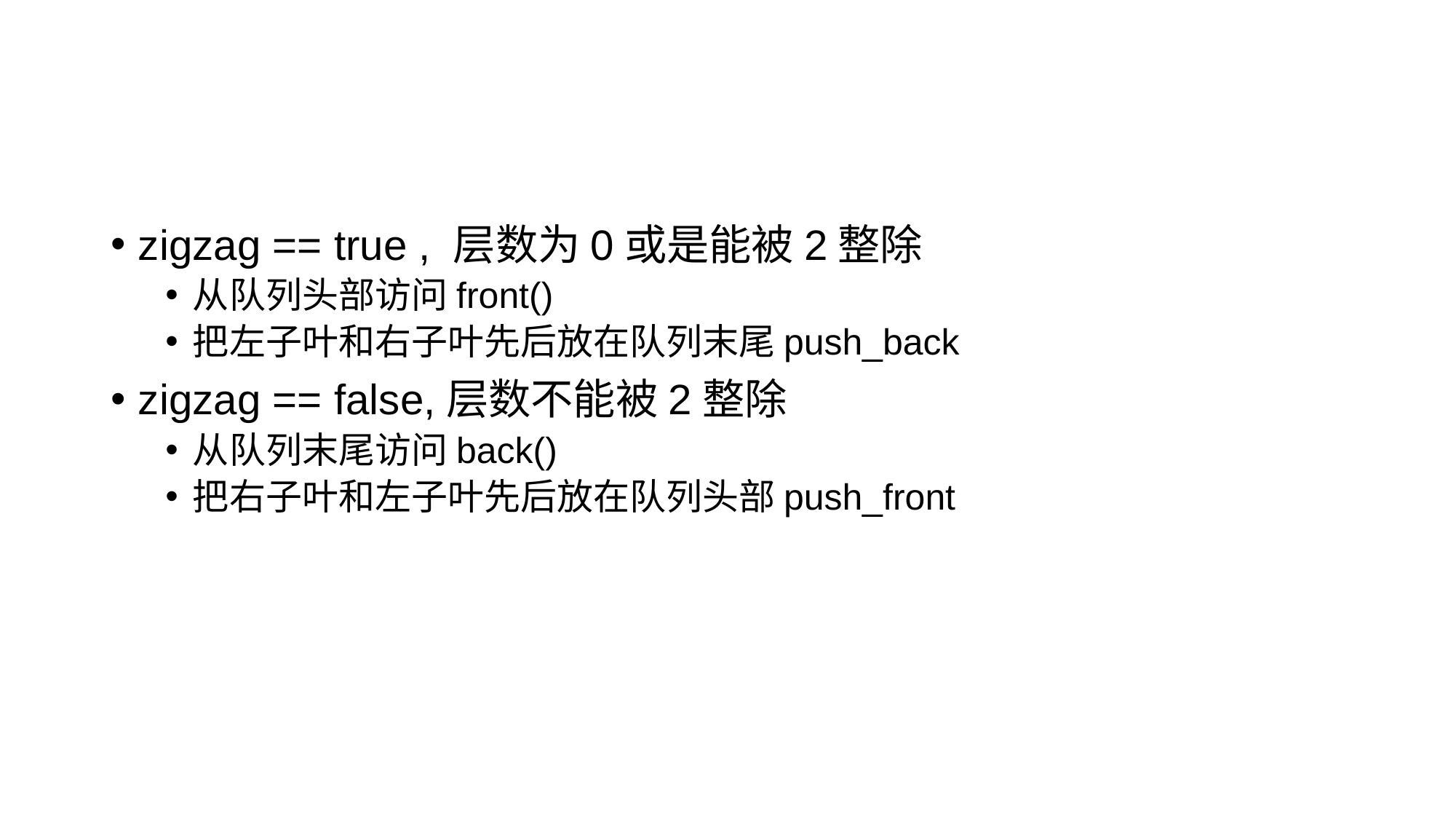

#
zigzag == true , 层数为0或是能被2整除
从队列头部访问front()
把左子叶和右子叶先后放在队列末尾push_back
zigzag == false,层数不能被2整除
从队列末尾访问back()
把右子叶和左子叶先后放在队列头部push_front